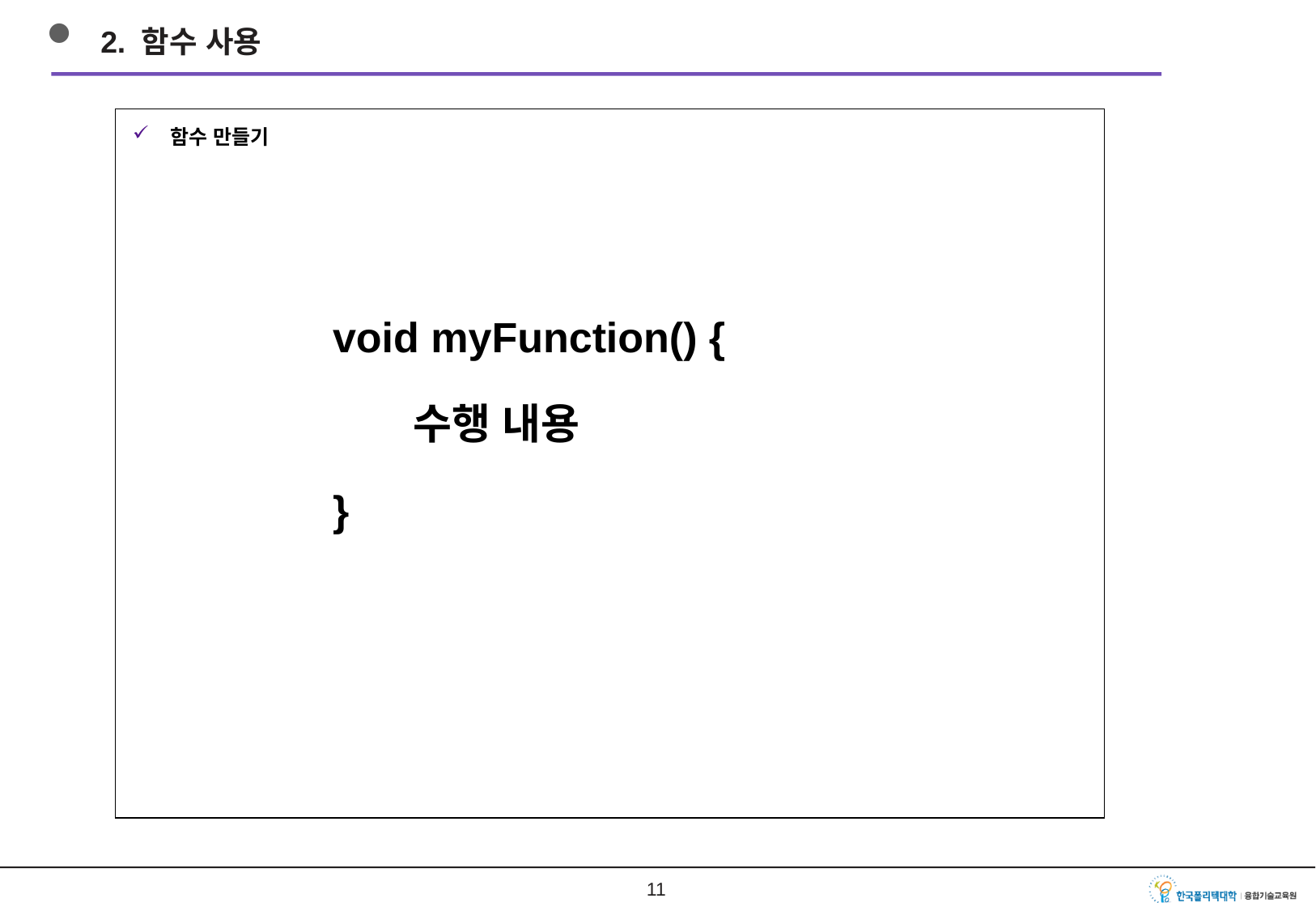

2. 함수 사용
함수 만들기

 void myFunction() {
       수행 내용
 }
11